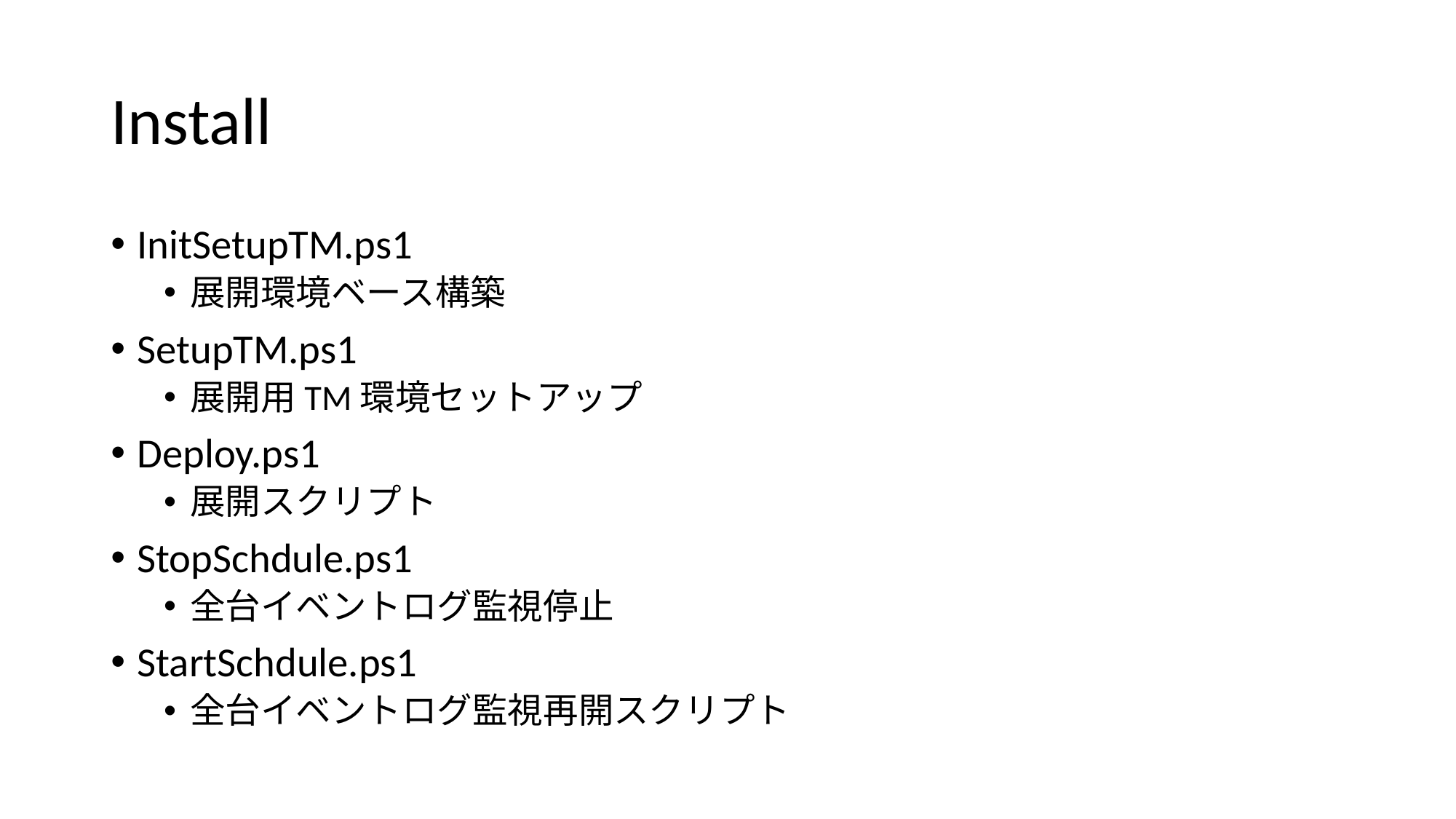

# Install
InitSetupTM.ps1
展開環境ベース構築
SetupTM.ps1
展開用TM環境セットアップ
Deploy.ps1
展開スクリプト
StopSchdule.ps1
全台イベントログ監視停止
StartSchdule.ps1
全台イベントログ監視再開スクリプト